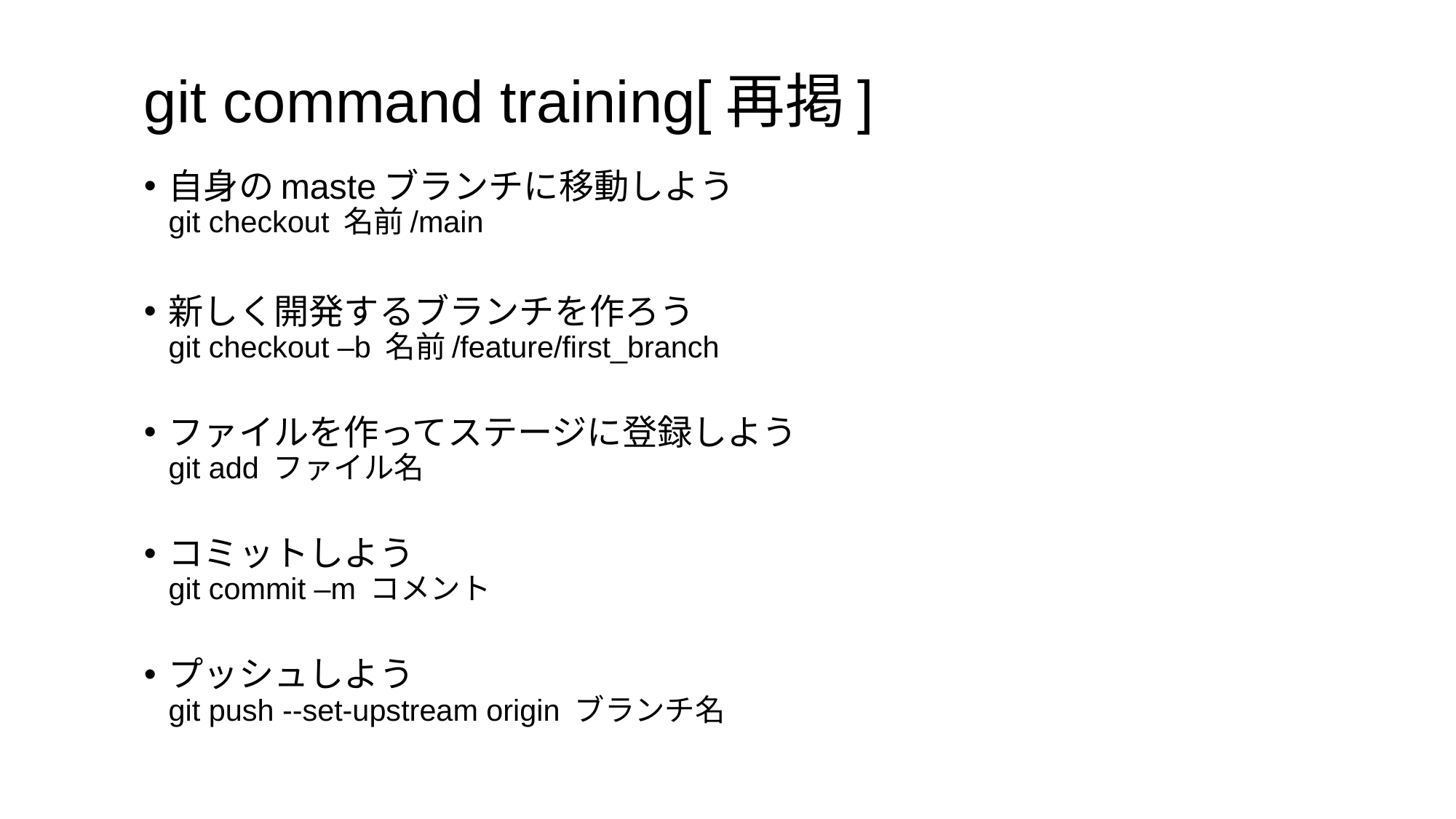

# git command training[再掲]
自身のmasteブランチに移動しよう
git checkout 名前/main
新しく開発するブランチを作ろう
git checkout –b 名前/feature/first_branch
ファイルを作ってステージに登録しよう
git add ファイル名
コミットしよう
git commit –m コメント
プッシュしよう
git push --set-upstream origin ブランチ名